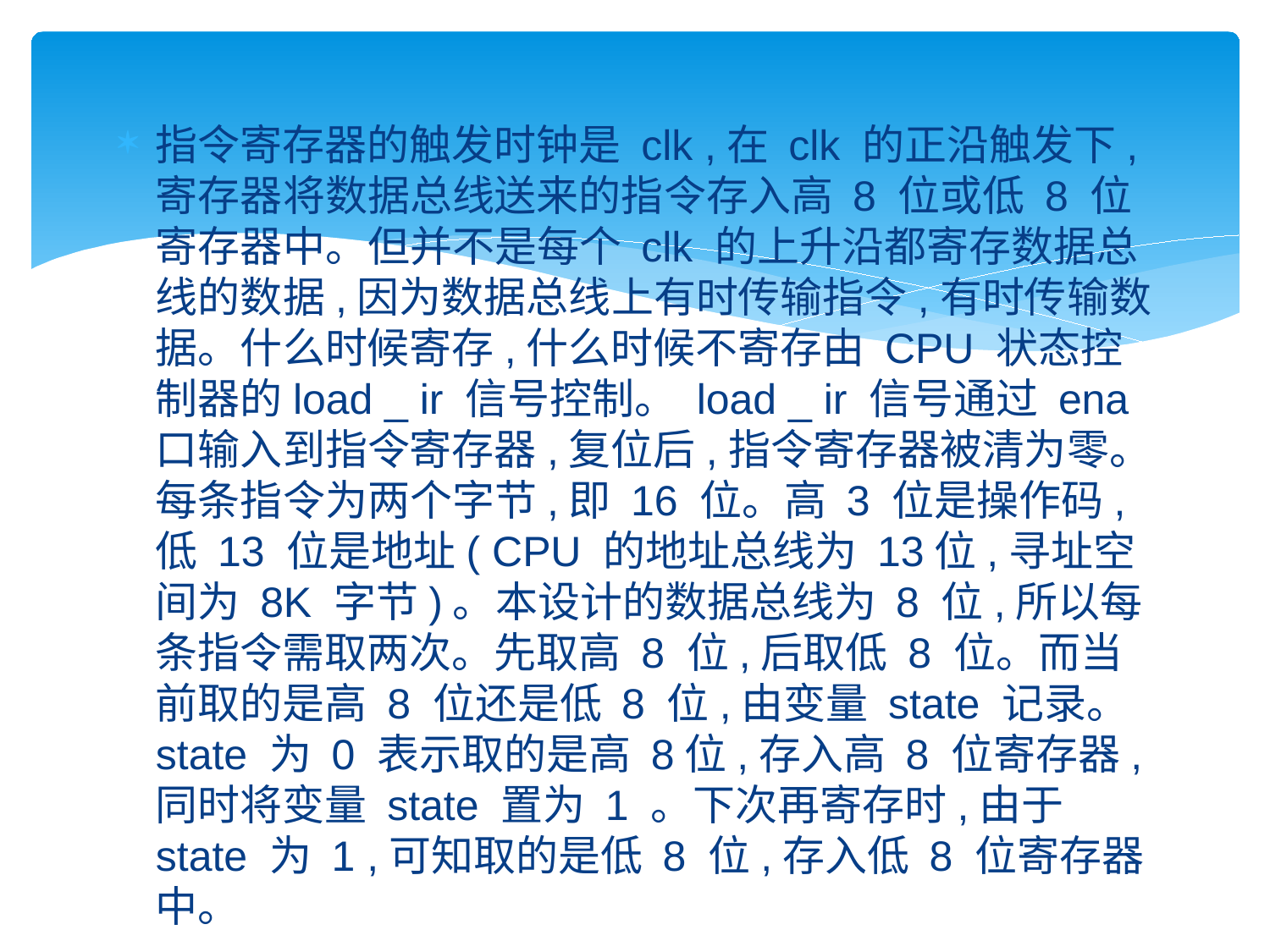

#
指令寄存器的触发时钟是 clk ,在 clk 的正沿触发下,寄存器将数据总线送来的指令存入高 8 位或低 8 位寄存器中。但并不是每个 clk 的上升沿都寄存数据总线的数据,因为数据总线上有时传输指令,有时传输数据。什么时候寄存,什么时候不寄存由 CPU 状态控制器的load _ ir 信号控制。 load _ ir 信号通过 ena 口输入到指令寄存器,复位后,指令寄存器被清为零。每条指令为两个字节,即 16 位。高 3 位是操作码,低 13 位是地址( CPU 的地址总线为 13位,寻址空间为 8K 字节)。本设计的数据总线为 8 位,所以每条指令需取两次。先取高 8 位,后取低 8 位。而当前取的是高 8 位还是低 8 位,由变量 state 记录。 state 为 0 表示取的是高 8位,存入高 8 位寄存器,同时将变量 state 置为 1 。下次再寄存时,由于 state 为 1 ,可知取的是低 8 位,存入低 8 位寄存器中。